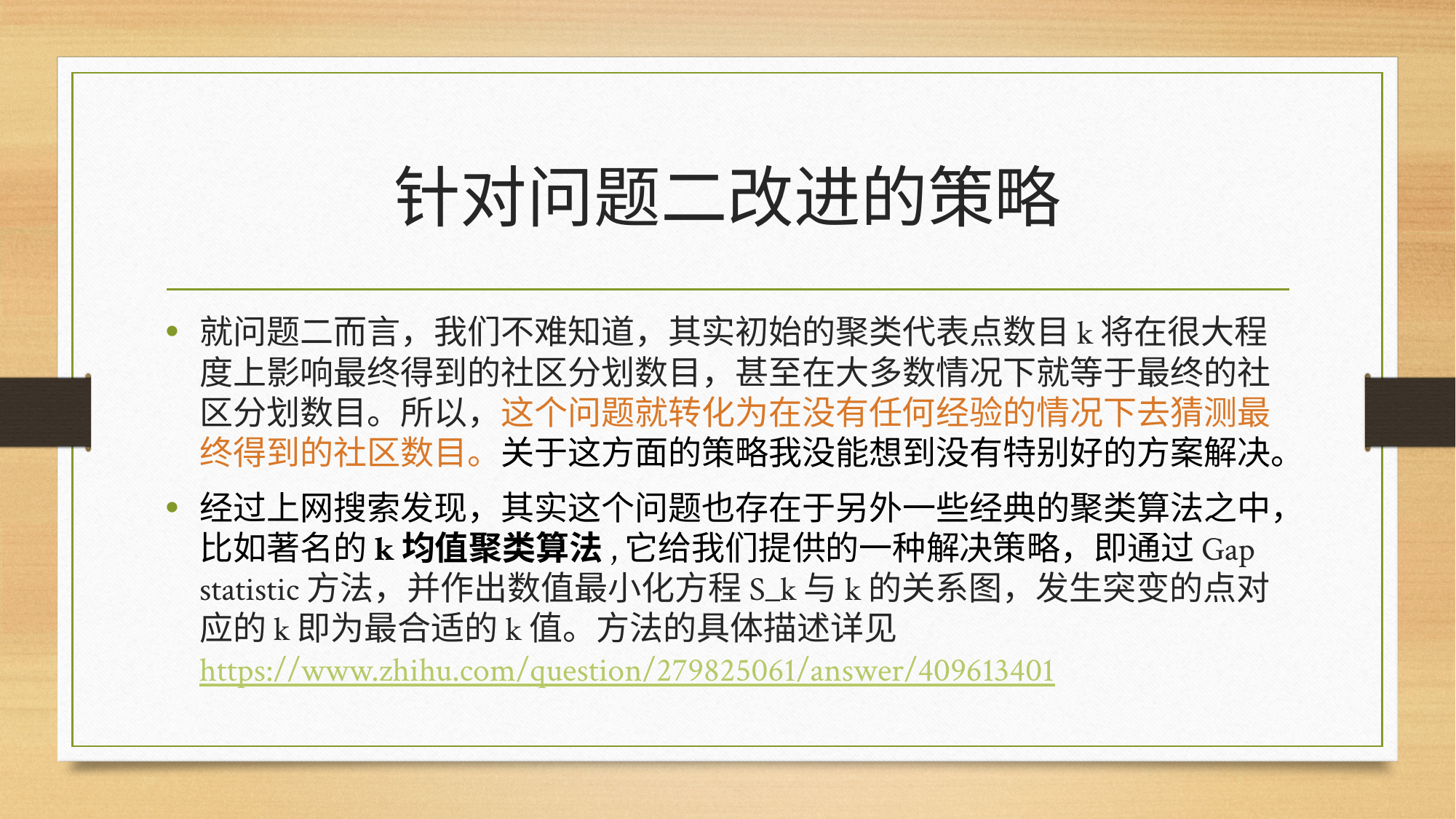

# 针对问题二改进的策略
就问题二而言，我们不难知道，其实初始的聚类代表点数目k将在很大程度上影响最终得到的社区分划数目，甚至在大多数情况下就等于最终的社区分划数目。所以，这个问题就转化为在没有任何经验的情况下去猜测最终得到的社区数目。关于这方面的策略我没能想到没有特别好的方案解决。
经过上网搜索发现，其实这个问题也存在于另外一些经典的聚类算法之中，比如著名的k均值聚类算法,它给我们提供的一种解决策略，即通过Gap statistic方法，并作出数值最小化方程S_k与k的关系图，发生突变的点对应的k即为最合适的k值。方法的具体描述详见https://www.zhihu.com/question/279825061/answer/409613401